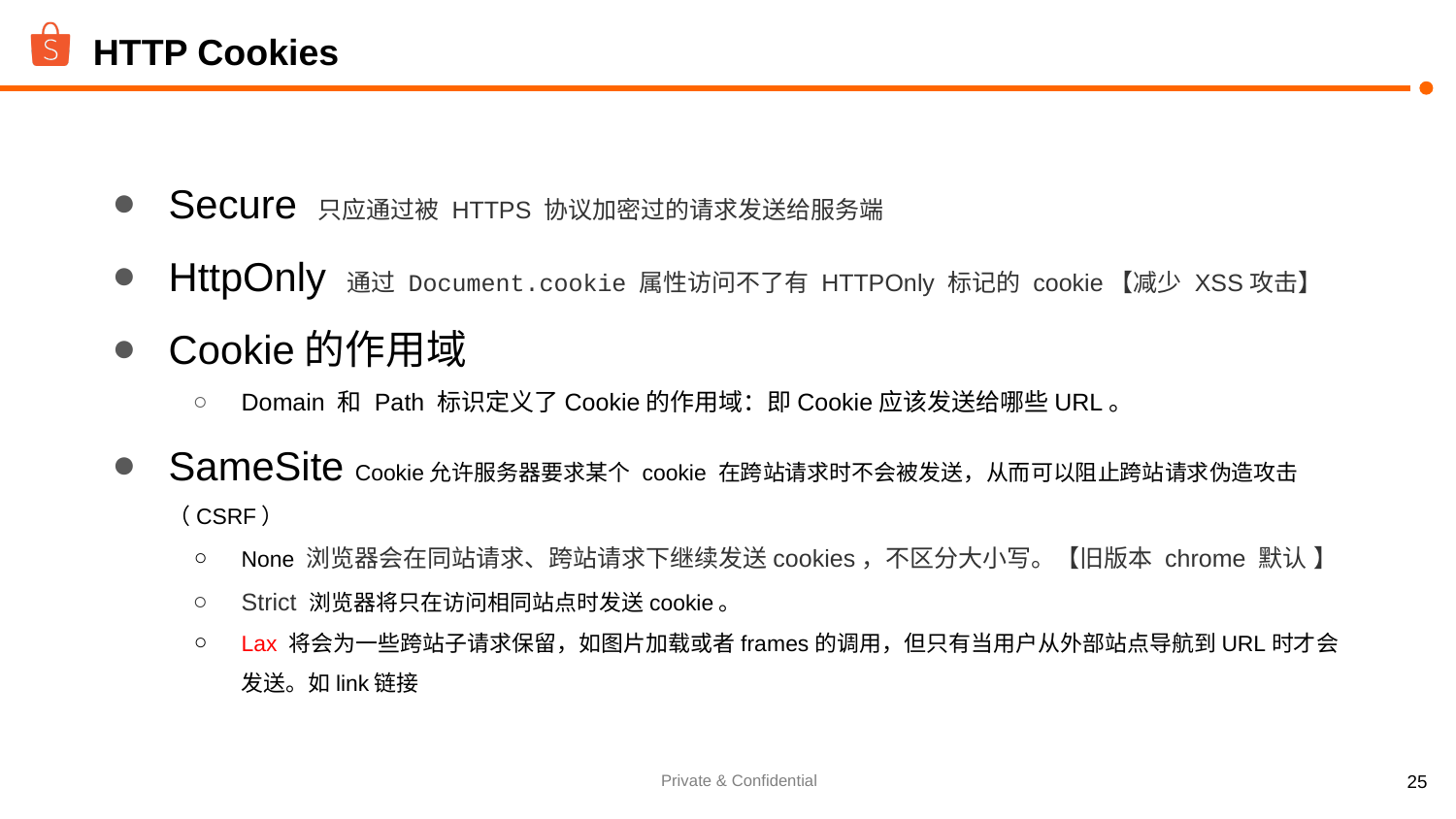

# HTTP Cookies
Secure 只应通过被 HTTPS 协议加密过的请求发送给服务端
HttpOnly 通过 Document.cookie 属性访问不了有 HTTPOnly 标记的 cookie【减少 XSS攻击】
Cookie的作用域
Domain 和 Path 标识定义了Cookie的作用域：即Cookie应该发送给哪些URL。
SameSite Cookie允许服务器要求某个 cookie 在跨站请求时不会被发送，从而可以阻止跨站请求伪造攻击（CSRF）
None 浏览器会在同站请求、跨站请求下继续发送cookies，不区分大小写。【旧版本 chrome 默认 】
Strict 浏览器将只在访问相同站点时发送cookie。
Lax 将会为一些跨站子请求保留，如图片加载或者frames的调用，但只有当用户从外部站点导航到URL时才会发送。如link链接

25